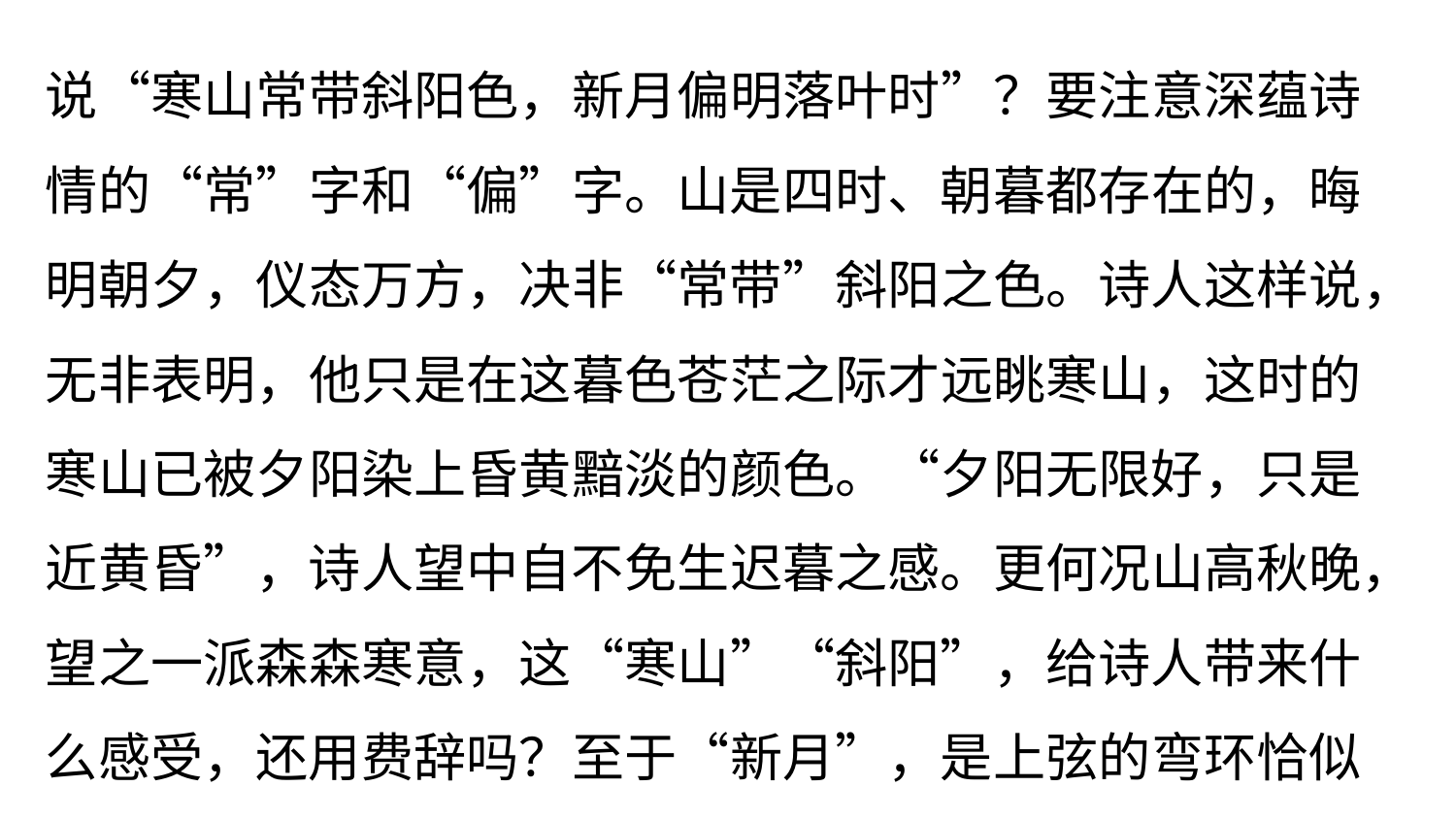

说“寒山常带斜阳色，新月偏明落叶时”？要注意深蕴诗情的“常”字和“偏”字。山是四时、朝暮都存在的，晦明朝夕，仪态万方，决非“常带”斜阳之色。诗人这样说，无非表明，他只是在这暮色苍茫之际才远眺寒山，这时的寒山已被夕阳染上昏黄黯淡的颜色。“夕阳无限好，只是近黄昏”，诗人望中自不免生迟暮之感。更何况山高秋晚，望之一派森森寒意，这“寒山”“斜阳”，给诗人带来什么感受，还用费辞吗？至于“新月”，是上弦的弯环恰似钩的月亮。